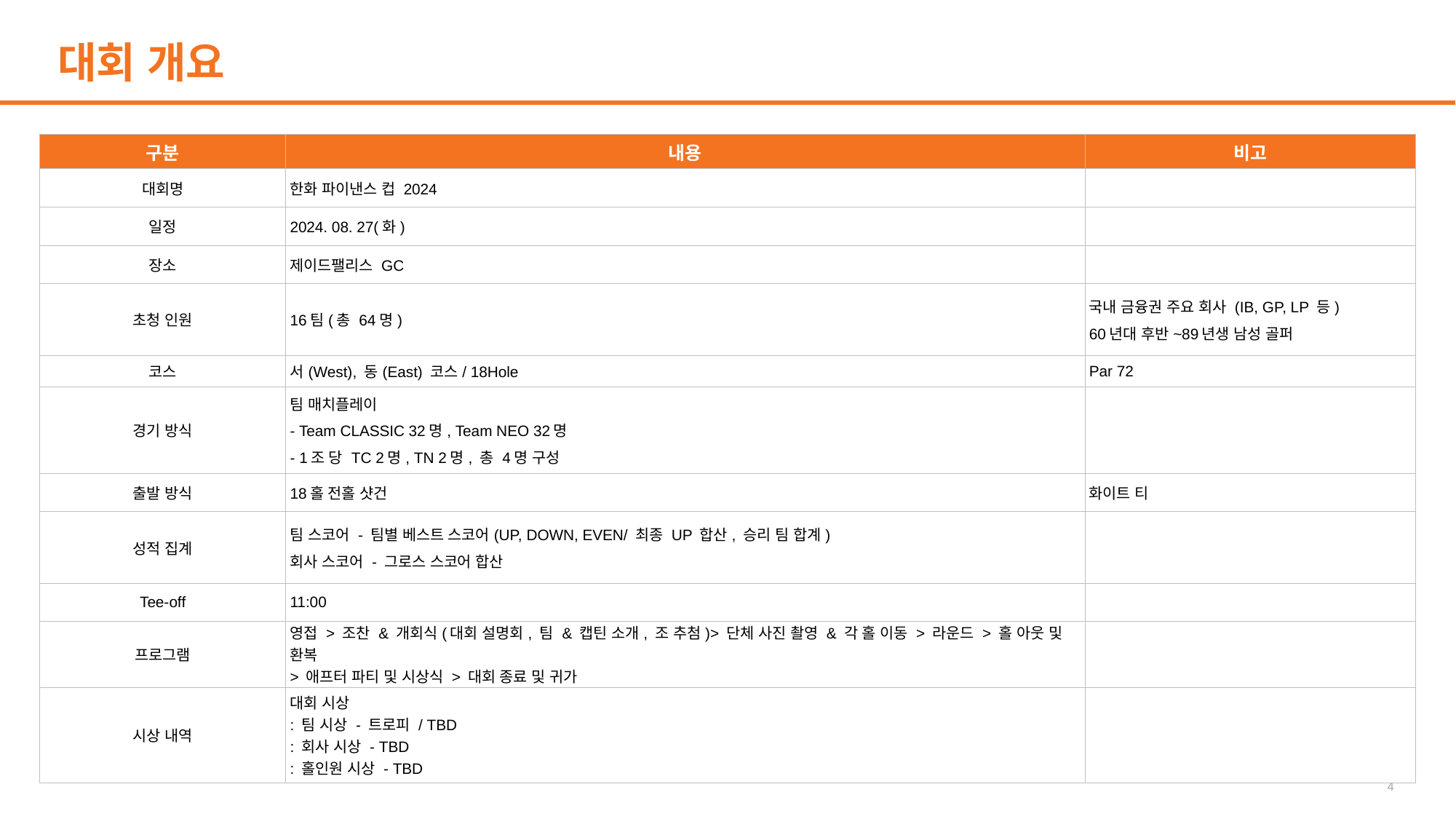

# 대회 개요
| 구분 | 내용 | 비고 |
| --- | --- | --- |
| 대회명 | 한화 파이낸스 컵 2024 |  |
| 일정 | 2024. 08. 27(화) |  |
| 장소 | 제이드팰리스 GC |  |
| 초청 인원 | 16팀(총 64명) | 국내 금융권 주요 회사 (IB, GP, LP 등) 60년대 후반~89년생 남성 골퍼 |
| 코스 | 서(West), 동(East) 코스/ 18Hole | Par 72 |
| 경기 방식 | 팀 매치플레이 - Team CLASSIC 32명, Team NEO 32명 - 1조 당 TC 2명, TN 2명, 총 4명 구성 |  |
| 출발 방식 | 18홀 전홀 샷건 | 화이트 티 |
| 성적 집계 | 팀 스코어 - 팀별 베스트 스코어(UP, DOWN, EVEN/ 최종 UP 합산, 승리 팀 합계) 회사 스코어 - 그로스 스코어 합산 |  |
| Tee-off | 11:00 |  |
| 프로그램 | 영접 > 조찬 & 개회식(대회 설명회, 팀 & 캡틴 소개, 조 추첨)> 단체 사진 촬영 & 각 홀 이동 > 라운드 > 홀 아웃 및 환복 > 애프터 파티 및 시상식 > 대회 종료 및 귀가 |  |
| 시상 내역 | 대회 시상 : 팀 시상 - 트로피 / TBD : 회사 시상 - TBD : 홀인원 시상 - TBD |  |